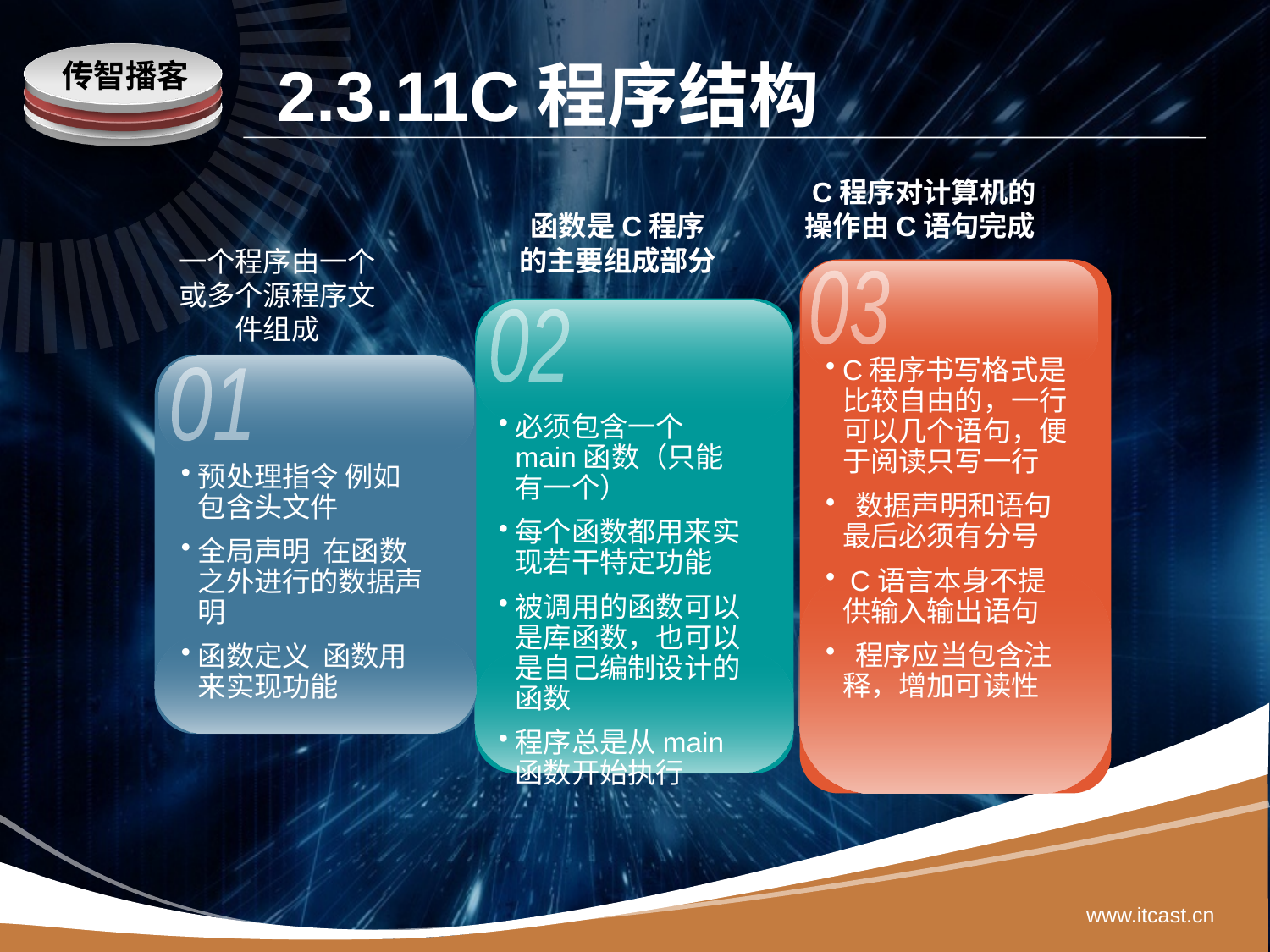

# 2.3.11C程序结构
 C程序对计算机的操作由C语句完成
函数是C程序的主要组成部分
一个程序由一个或多个源程序文件组成

03

02
C程序书写格式是比较自由的，一行可以几个语句，便于阅读只写一行
 数据声明和语句最后必须有分号
 C语言本身不提供输入输出语句
 程序应当包含注释，增加可读性

01
必须包含一个main函数（只能有一个）
每个函数都用来实现若干特定功能
被调用的函数可以是库函数，也可以是自己编制设计的函数
程序总是从main函数开始执行
预处理指令 例如包含头文件
全局声明  在函数之外进行的数据声明
函数定义  函数用来实现功能

www.itcast.cn